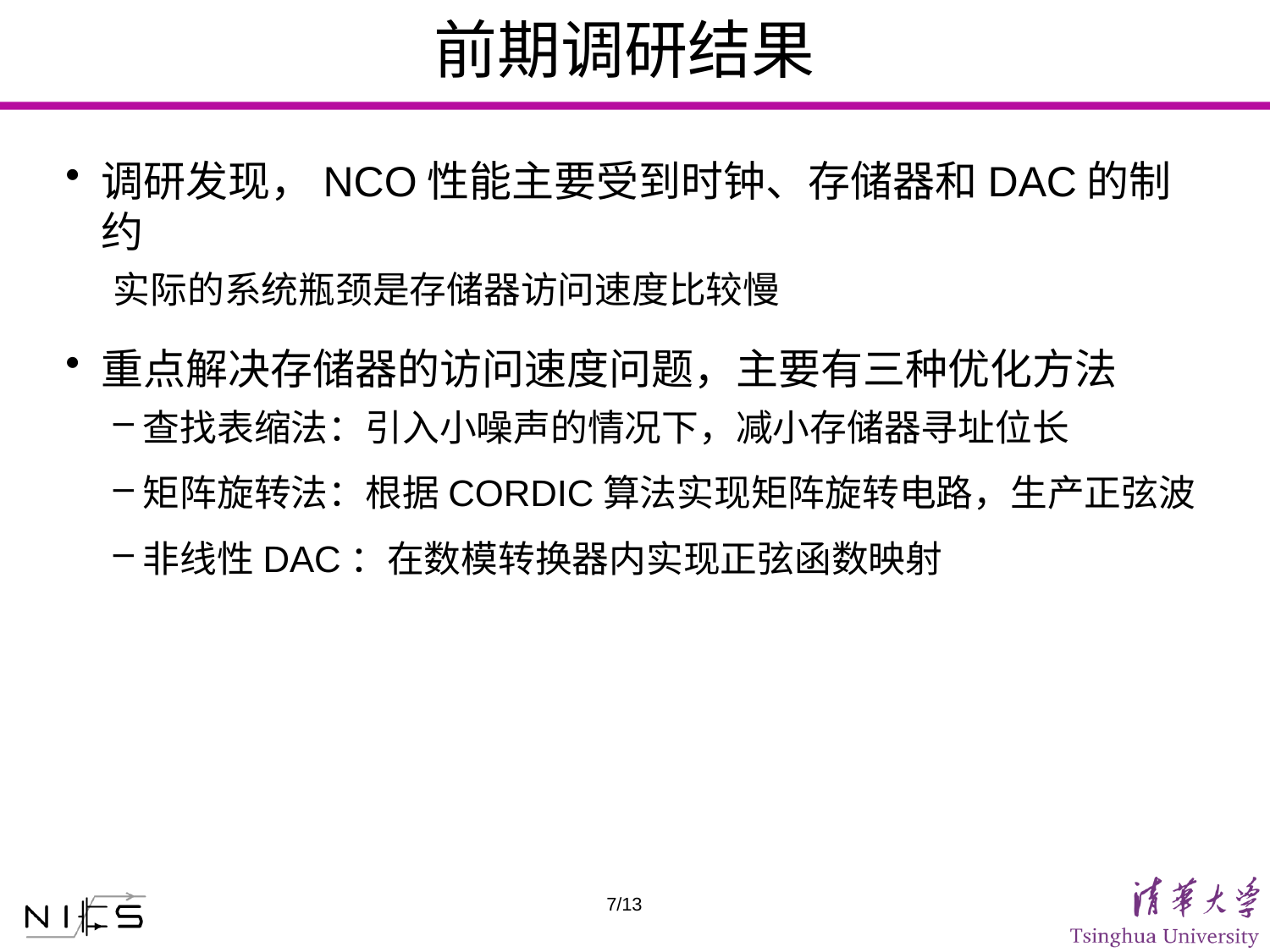

# 前期调研结果
调研发现，NCO性能主要受到时钟、存储器和DAC的制约
实际的系统瓶颈是存储器访问速度比较慢
重点解决存储器的访问速度问题，主要有三种优化方法
查找表缩法：引入小噪声的情况下，减小存储器寻址位长
矩阵旋转法：根据CORDIC算法实现矩阵旋转电路，生产正弦波
非线性DAC：在数模转换器内实现正弦函数映射
7/13